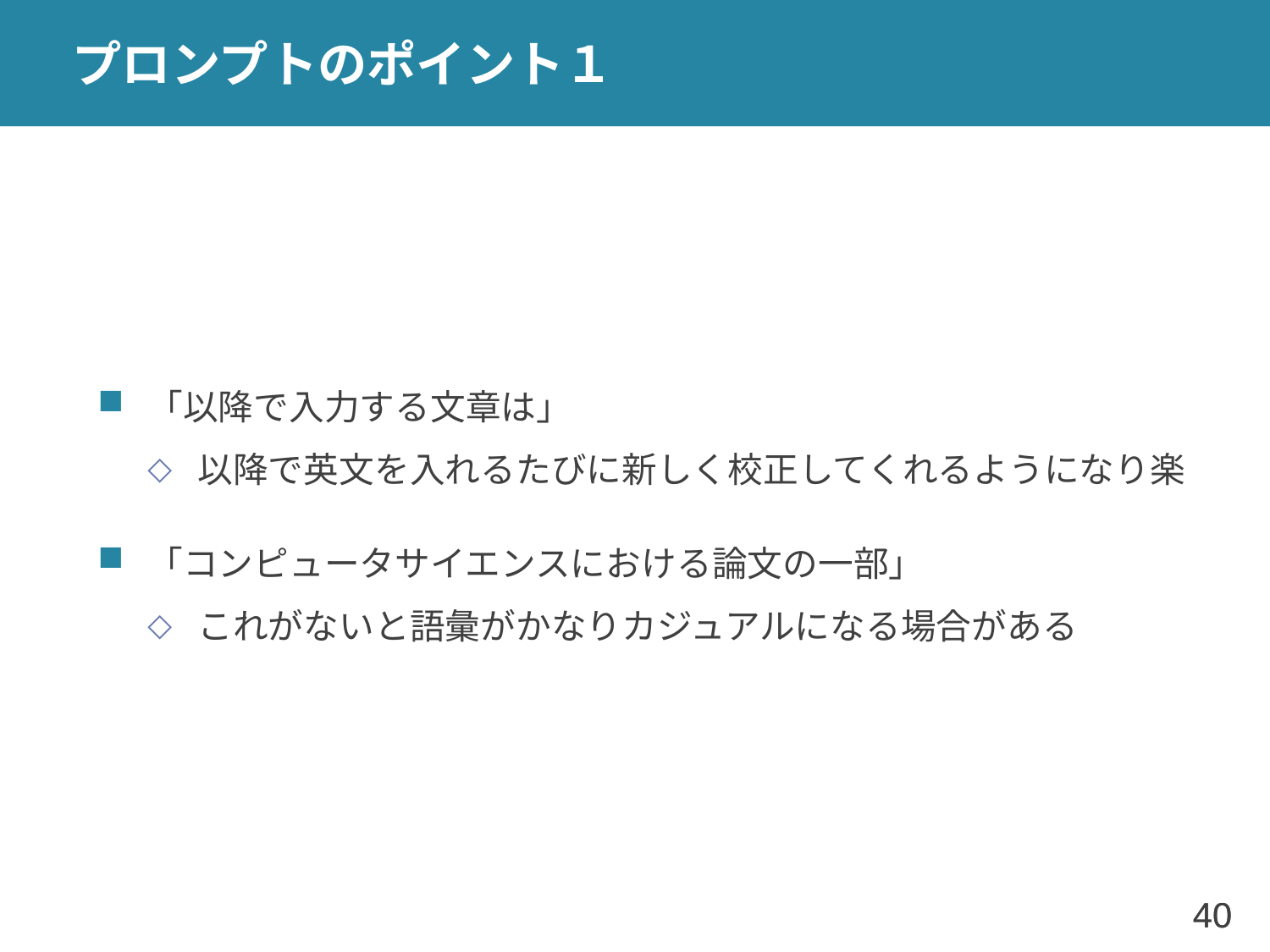

# プロンプトのポイント１
「以降で入力する文章は」
以降で英文を入れるたびに新しく校正してくれるようになり楽
「コンピュータサイエンスにおける論文の一部」
これがないと語彙がかなりカジュアルになる場合がある